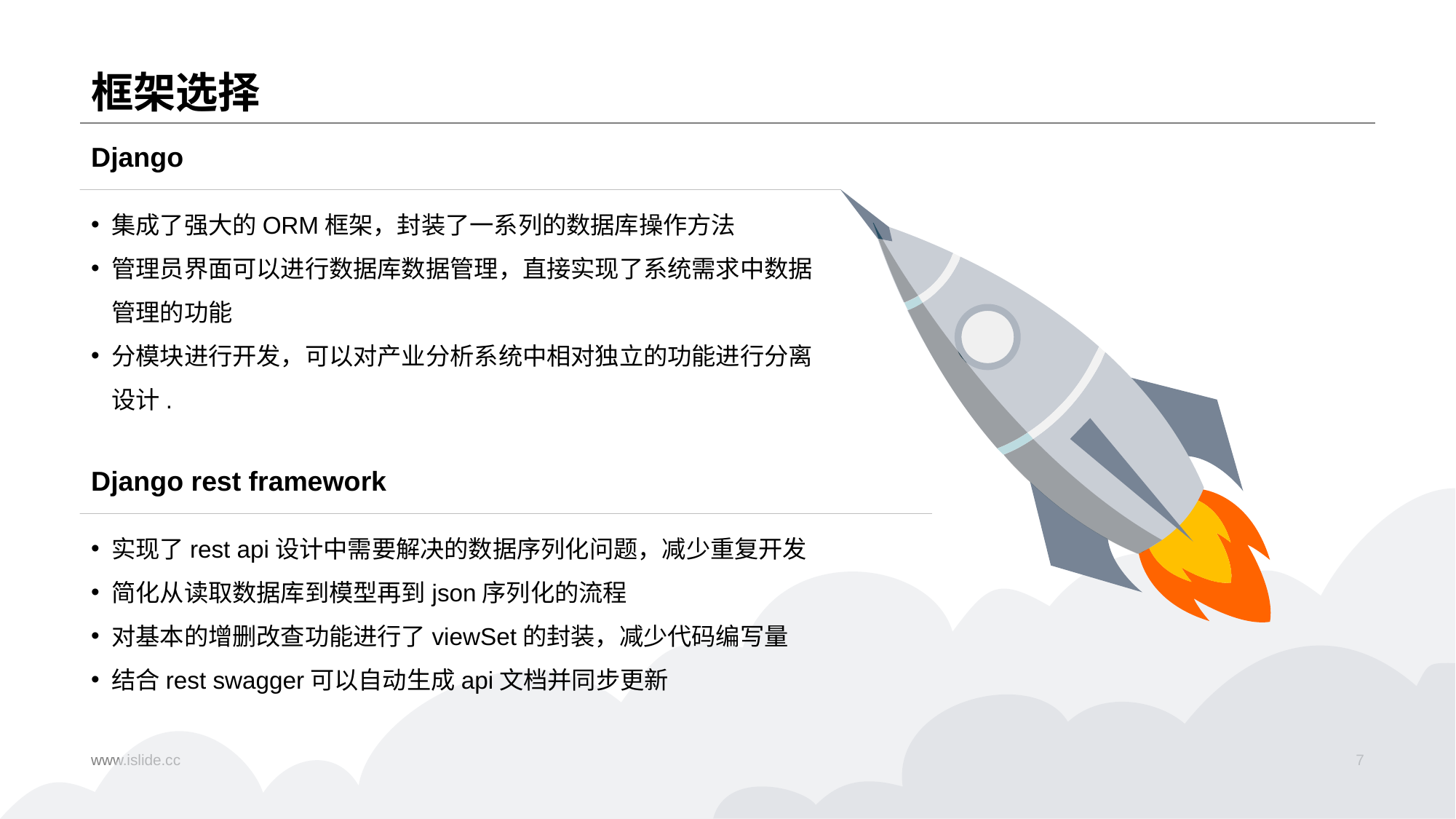

# 框架选择
Django
集成了强大的ORM框架，封装了一系列的数据库操作方法
管理员界面可以进行数据库数据管理，直接实现了系统需求中数据管理的功能
分模块进行开发，可以对产业分析系统中相对独立的功能进行分离设计.

Django rest framework
实现了rest api设计中需要解决的数据序列化问题，减少重复开发
简化从读取数据库到模型再到json序列化的流程
对基本的增删改查功能进行了viewSet的封装，减少代码编写量
结合rest swagger可以自动生成api文档并同步更新

www.islide.cc
7